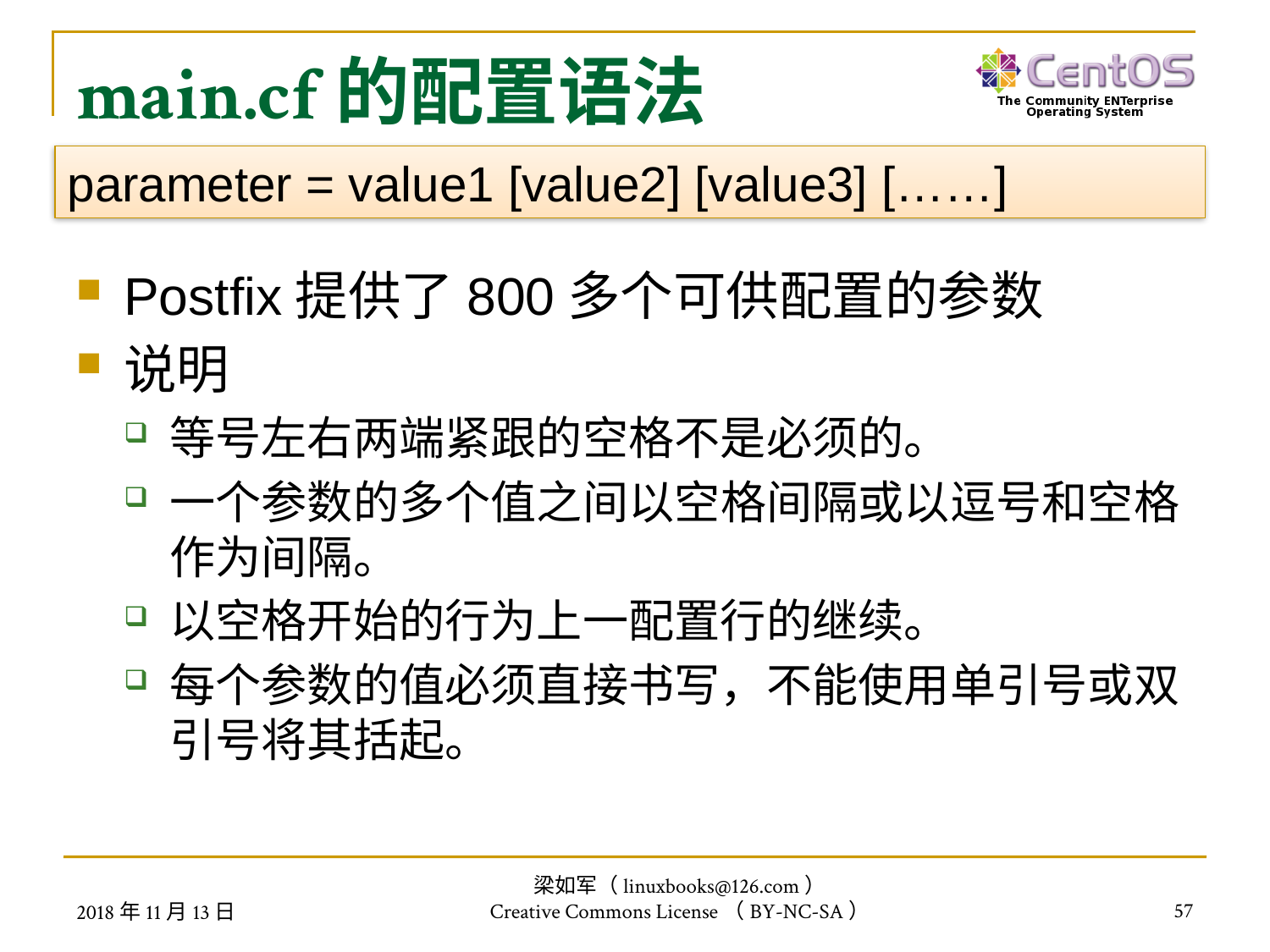

# main.cf的配置语法
parameter = value1 [value2] [value3] [……]
Postfix提供了800多个可供配置的参数
说明
等号左右两端紧跟的空格不是必须的。
一个参数的多个值之间以空格间隔或以逗号和空格作为间隔。
以空格开始的行为上一配置行的继续。
每个参数的值必须直接书写，不能使用单引号或双引号将其括起。
梁如军（linuxbooks@126.com）
Creative Commons License（BY-NC-SA）
2018年11月13日
57